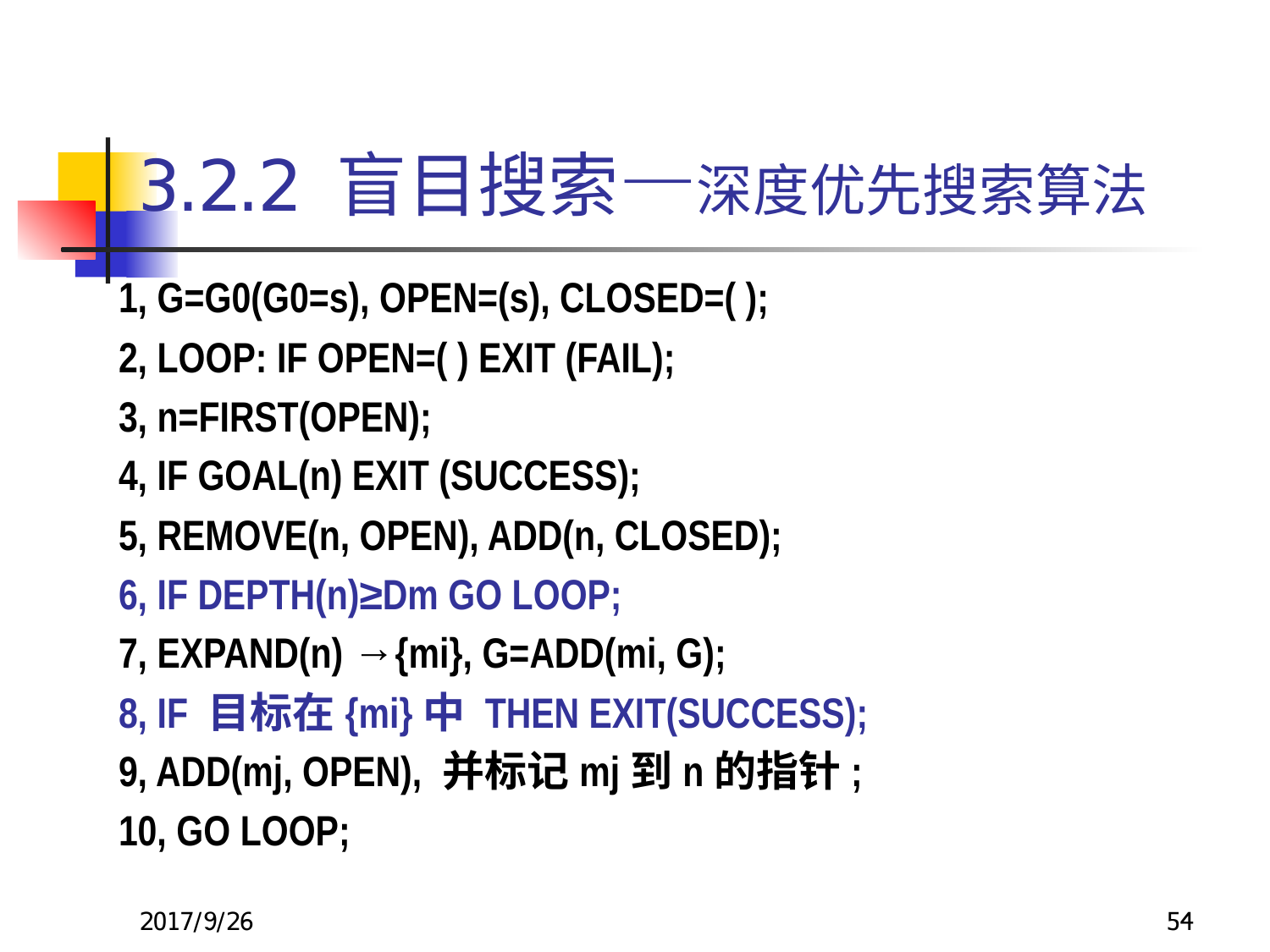

# 3.2.2 盲目搜索—深度优先搜索算法
1, G=G0(G0=s), OPEN=(s), CLOSED=( );
2, LOOP: IF OPEN=( ) EXIT (FAIL);
3, n=FIRST(OPEN);
4, IF GOAL(n) EXIT (SUCCESS);
5, REMOVE(n, OPEN), ADD(n, CLOSED);
6, IF DEPTH(n)≥Dm GO LOOP;
7, EXPAND(n) →{mi}, G=ADD(mi, G);
8, IF 目标在{mi}中 THEN EXIT(SUCCESS);
9, ADD(mj, OPEN), 并标记mj到n的指针;
10, GO LOOP;
2017/9/26
54